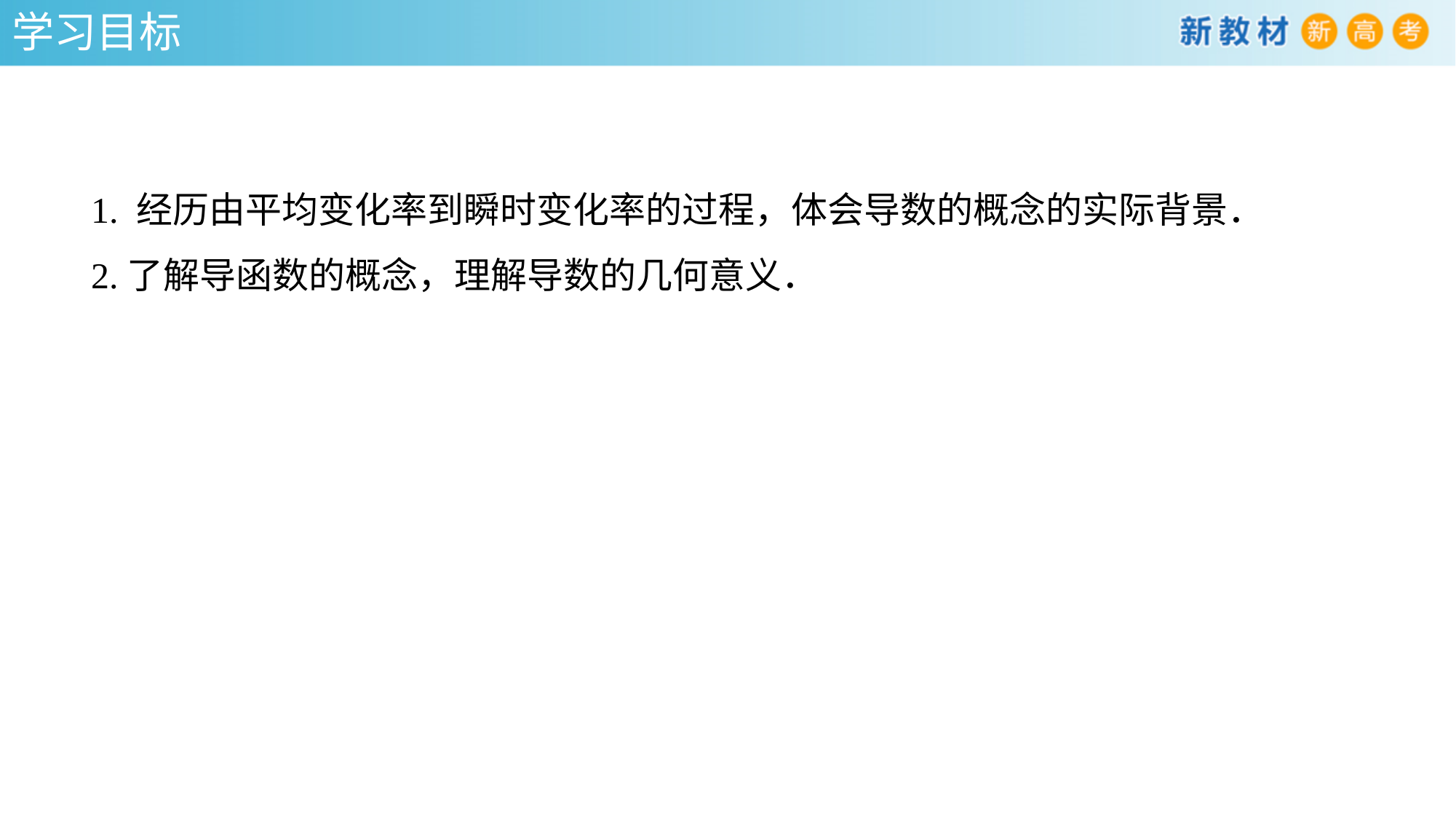

学习目标
1. 经历由平均变化率到瞬时变化率的过程，体会导数的概念的实际背景．
2.了解导函数的概念，理解导数的几何意义．